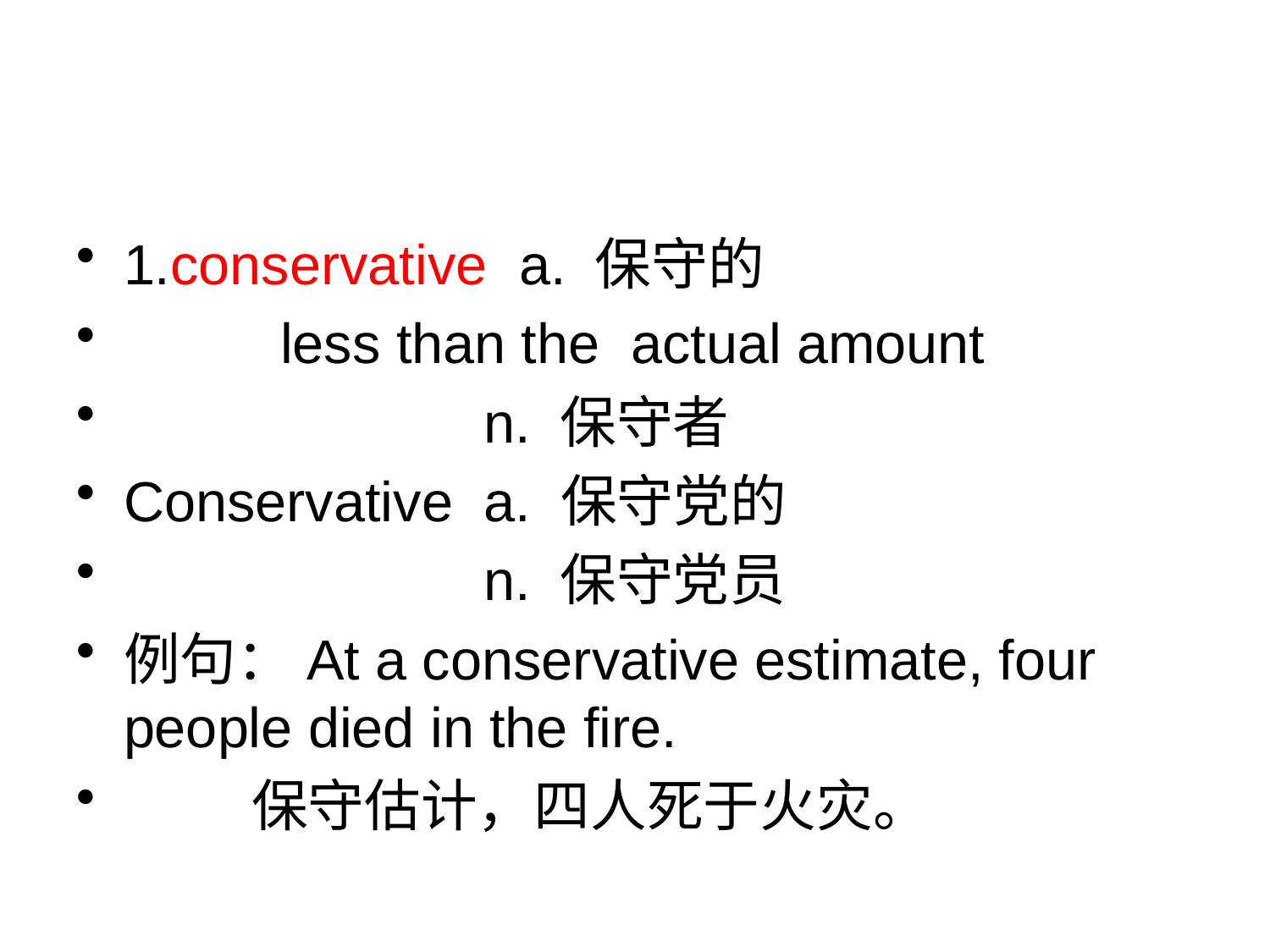

#
1.conservative  a. 保守的
          less than the  actual amount
                       n. 保守者
Conservative  a. 保守党的
                       n. 保守党员
例句：At a conservative estimate, four people died in the fire.
         保守估计，四人死于火灾。